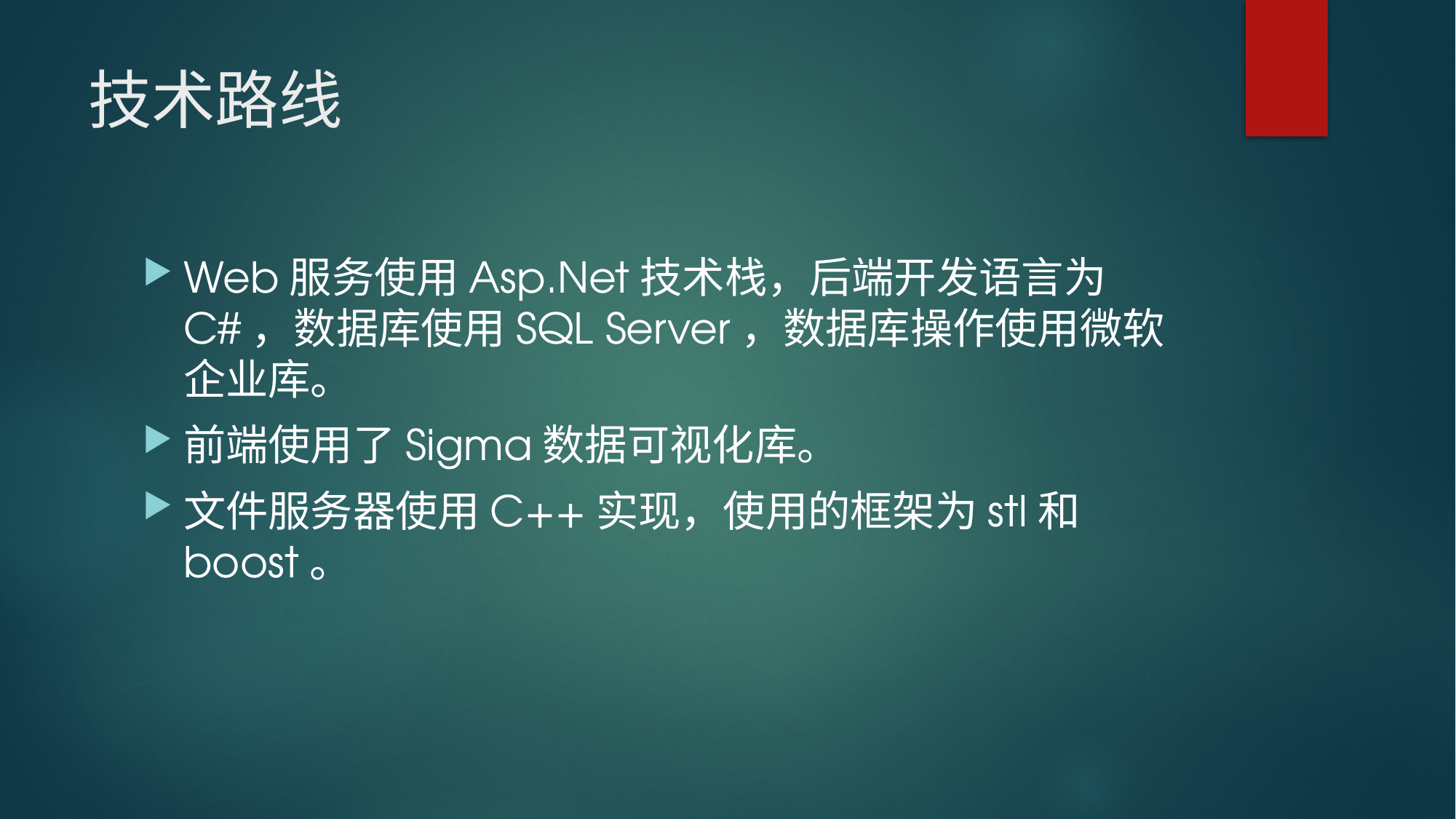

# 技术路线
Web服务使用Asp.Net技术栈，后端开发语言为C#，数据库使用SQL Server，数据库操作使用微软企业库。
前端使用了Sigma数据可视化库。
文件服务器使用C++实现，使用的框架为stl和boost。